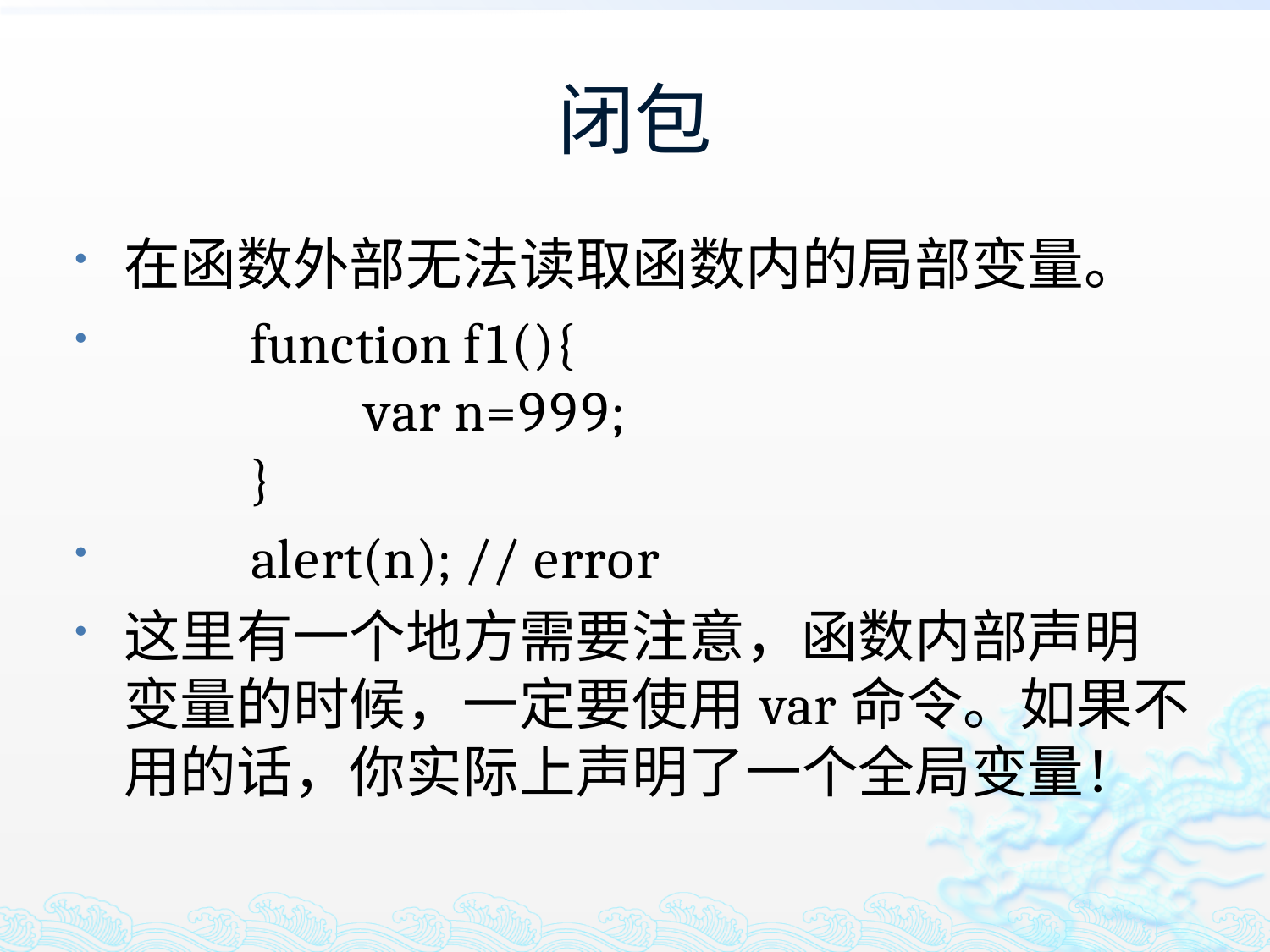

# 闭包
在函数外部无法读取函数内的局部变量。
　　function f1(){
　　　　var n=999;
　　}
　　alert(n); // error
这里有一个地方需要注意，函数内部声明变量的时候，一定要使用var命令。如果不用的话，你实际上声明了一个全局变量！